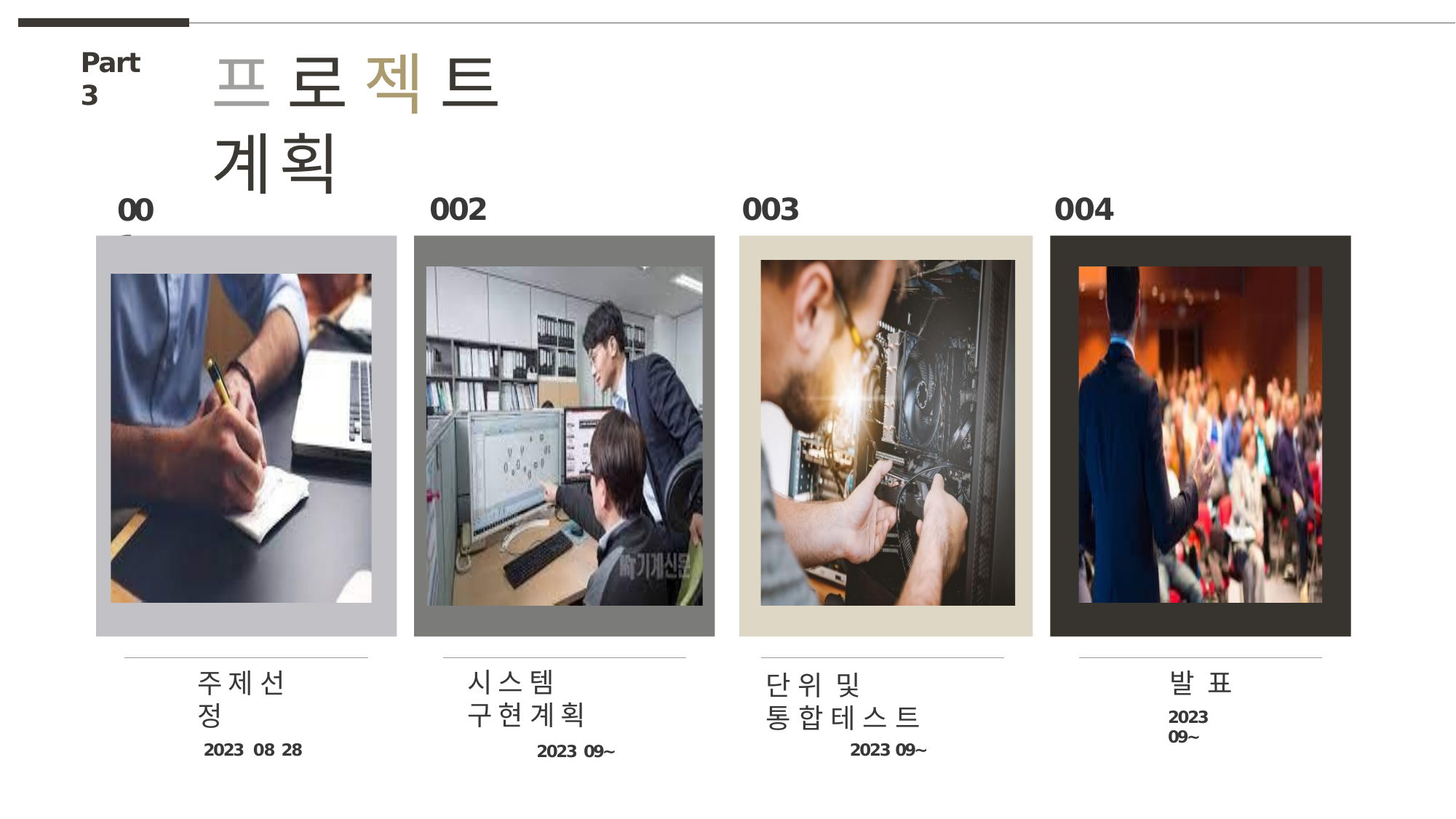

# 프로젝트 계획
Part 3
001
002
003
004

시스템 구현계획
2023 09~
발 표
2023 09~
주제선정
2023  08 28

단위 및 통합테스트
2023 09~